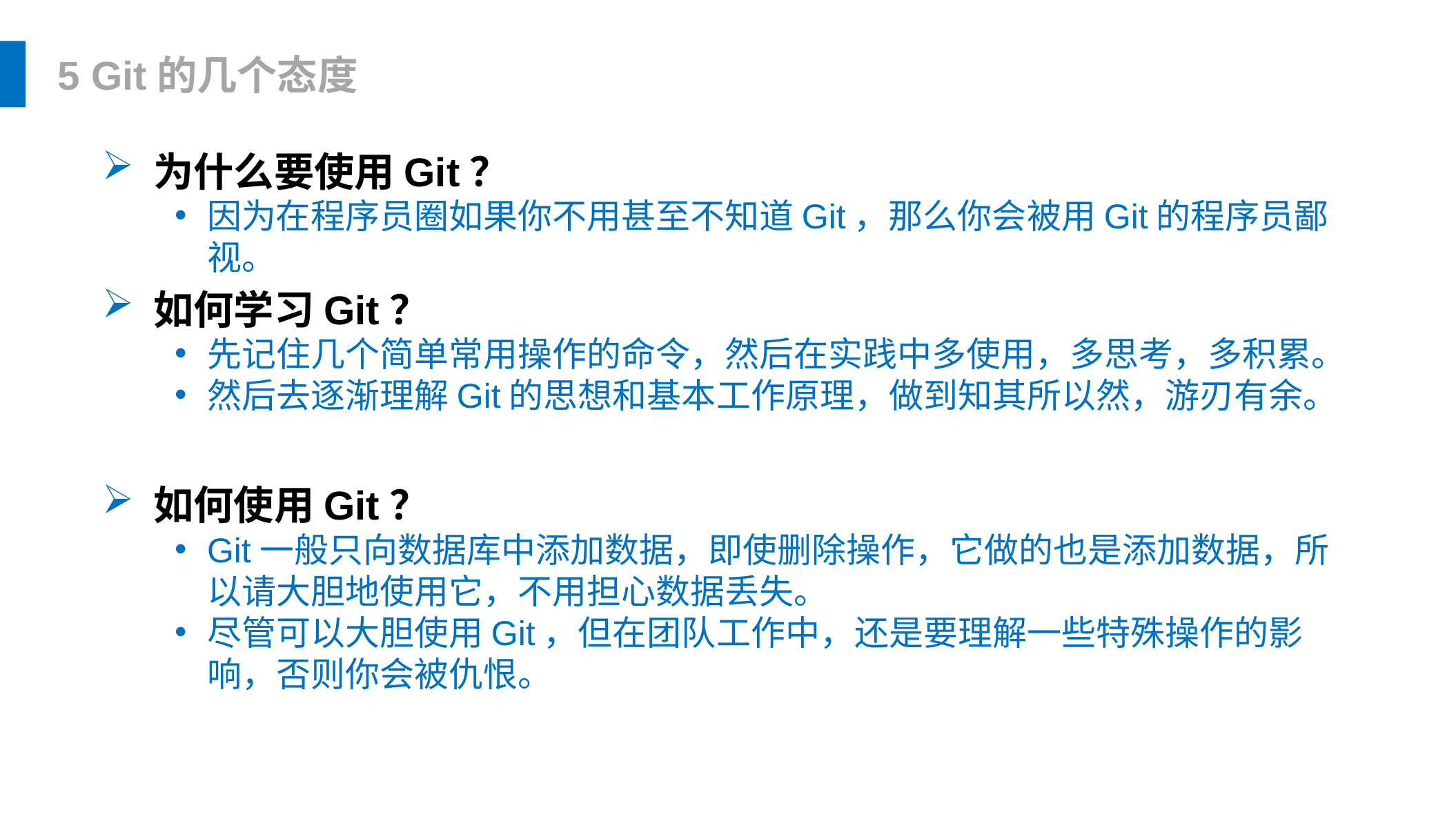

5 Git的几个态度
 为什么要使用Git？
因为在程序员圈如果你不用甚至不知道Git，那么你会被用Git的程序员鄙视。

 如何学习Git？
先记住几个简单常用操作的命令，然后在实践中多使用，多思考，多积累。
然后去逐渐理解Git的思想和基本工作原理，做到知其所以然，游刃有余。

 如何使用Git？
Git一般只向数据库中添加数据，即使删除操作，它做的也是添加数据，所以请大胆地使用它，不用担心数据丢失。
尽管可以大胆使用Git，但在团队工作中，还是要理解一些特殊操作的影响，否则你会被仇恨。